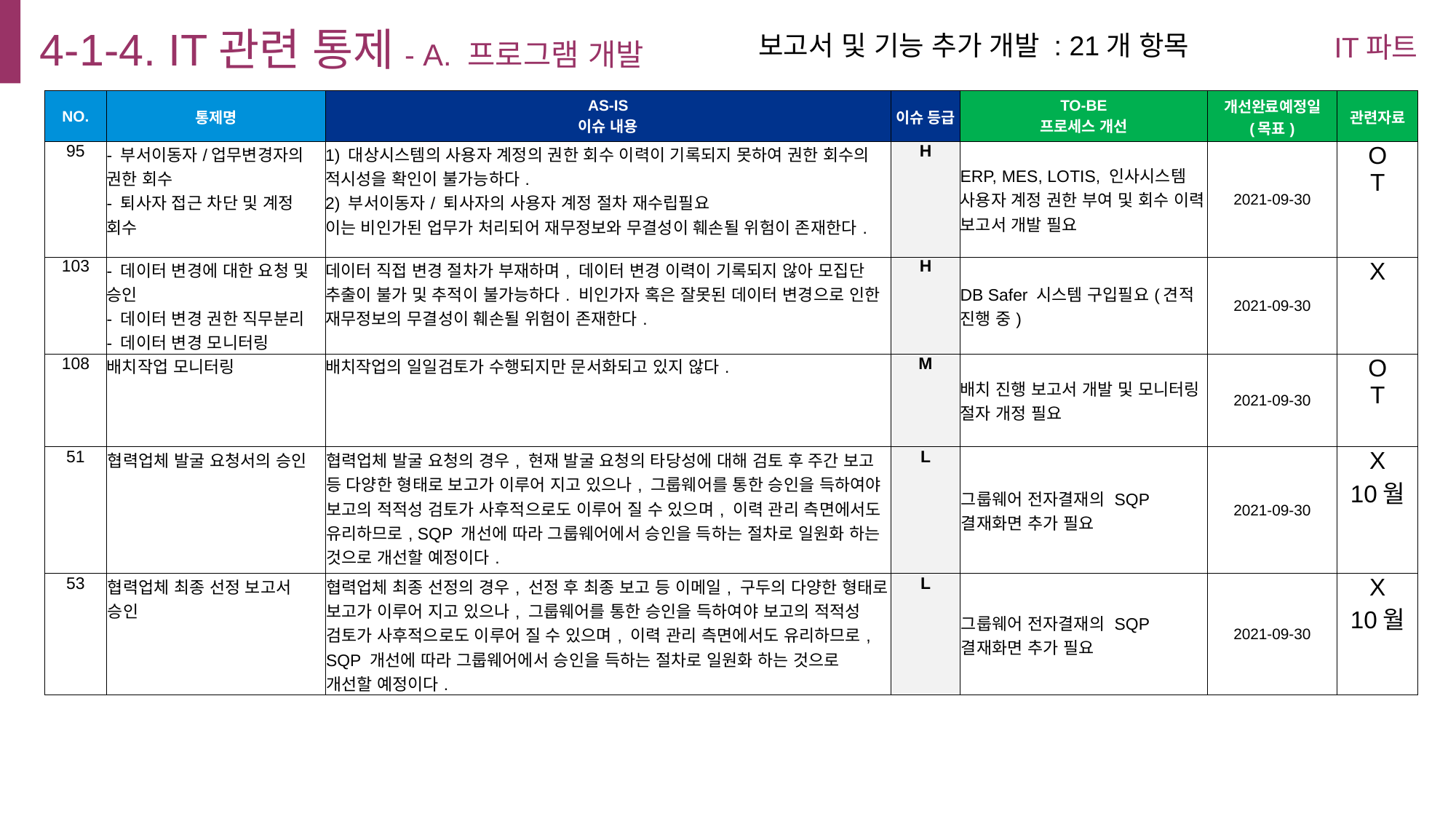

4-1-4. IT관련 통제- A. 프로그램 개발
IT파트
보고서 및 기능 추가 개발 : 21개 항목
| NO. | 통제명 | AS-IS 이슈 내용 | 이슈 등급 | TO-BE 프로세스 개선 | 개선완료예정일 (목표) | 관련자료 |
| --- | --- | --- | --- | --- | --- | --- |
| 95 | - 부서이동자/업무변경자의 권한 회수 - 퇴사자 접근 차단 및 계정 회수 | 1) 대상시스템의 사용자 계정의 권한 회수 이력이 기록되지 못하여 권한 회수의 적시성을 확인이 불가능하다. 2) 부서이동자/ 퇴사자의 사용자 계정 절차 재수립필요 이는 비인가된 업무가 처리되어 재무정보와 무결성이 훼손될 위험이 존재한다. | H | ERP, MES, LOTIS, 인사시스템 사용자 계정 권한 부여 및 회수 이력 보고서 개발 필요 | 2021-09-30 | O T |
| 103 | - 데이터 변경에 대한 요청 및 승인 - 데이터 변경 권한 직무분리 - 데이터 변경 모니터링 | 데이터 직접 변경 절차가 부재하며, 데이터 변경 이력이 기록되지 않아 모집단 추출이 불가 및 추적이 불가능하다. 비인가자 혹은 잘못된 데이터 변경으로 인한 재무정보의 무결성이 훼손될 위험이 존재한다. | H | DB Safer 시스템 구입필요(견적 진행 중) | 2021-09-30 | X |
| 108 | 배치작업 모니터링 | 배치작업의 일일검토가 수행되지만 문서화되고 있지 않다. | M | 배치 진행 보고서 개발 및 모니터링 절자 개정 필요 | 2021-09-30 | O T |
| 51 | 협력업체 발굴 요청서의 승인 | 협력업체 발굴 요청의 경우, 현재 발굴 요청의 타당성에 대해 검토 후 주간 보고 등 다양한 형태로 보고가 이루어 지고 있으나, 그룹웨어를 통한 승인을 득하여야 보고의 적적성 검토가 사후적으로도 이루어 질 수 있으며, 이력 관리 측면에서도 유리하므로, SQP 개선에 따라 그룹웨어에서 승인을 득하는 절차로 일원화 하는 것으로 개선할 예정이다. | L | 그룹웨어 전자결재의 SQP 결재화면 추가 필요 | 2021-09-30 | X 10월 |
| 53 | 협력업체 최종 선정 보고서 승인 | 협력업체 최종 선정의 경우, 선정 후 최종 보고 등 이메일, 구두의 다양한 형태로 보고가 이루어 지고 있으나, 그룹웨어를 통한 승인을 득하여야 보고의 적적성 검토가 사후적으로도 이루어 질 수 있으며, 이력 관리 측면에서도 유리하므로, SQP 개선에 따라 그룹웨어에서 승인을 득하는 절차로 일원화 하는 것으로 개선할 예정이다. | L | 그룹웨어 전자결재의 SQP 결재화면 추가 필요 | 2021-09-30 | X 10월 |